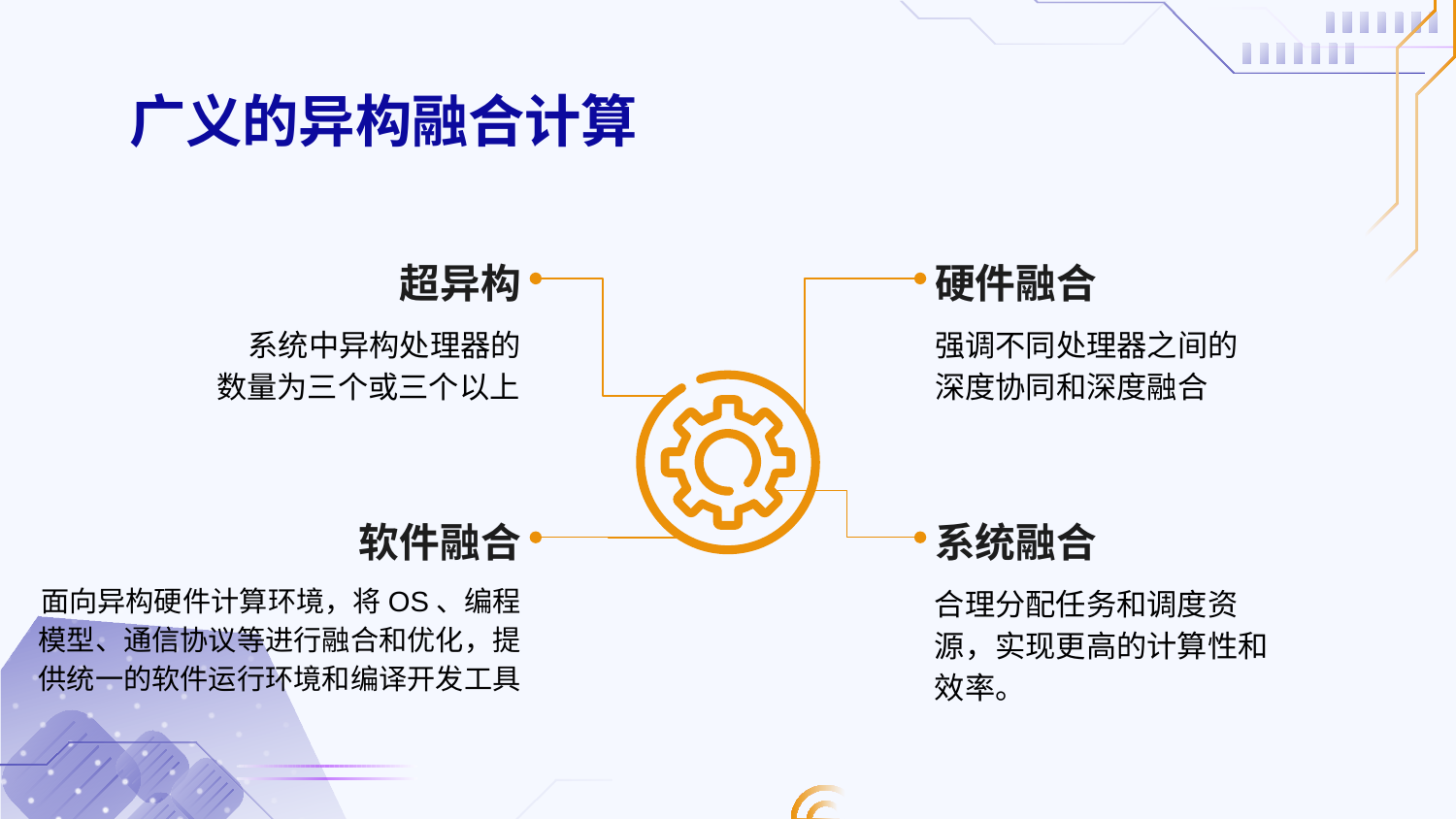

# 广义的异构融合计算
硬件融合
超异构
强调不同处理器之间的深度协同和深度融合
系统中异构处理器的
数量为三个或三个以上

系统融合
软件融合
面向异构硬件计算环境，将OS、编程模型、通信协议等进行融合和优化，提供统一的软件运行环境和编译开发工具
合理分配任务和调度资源，实现更高的计算性和效率。